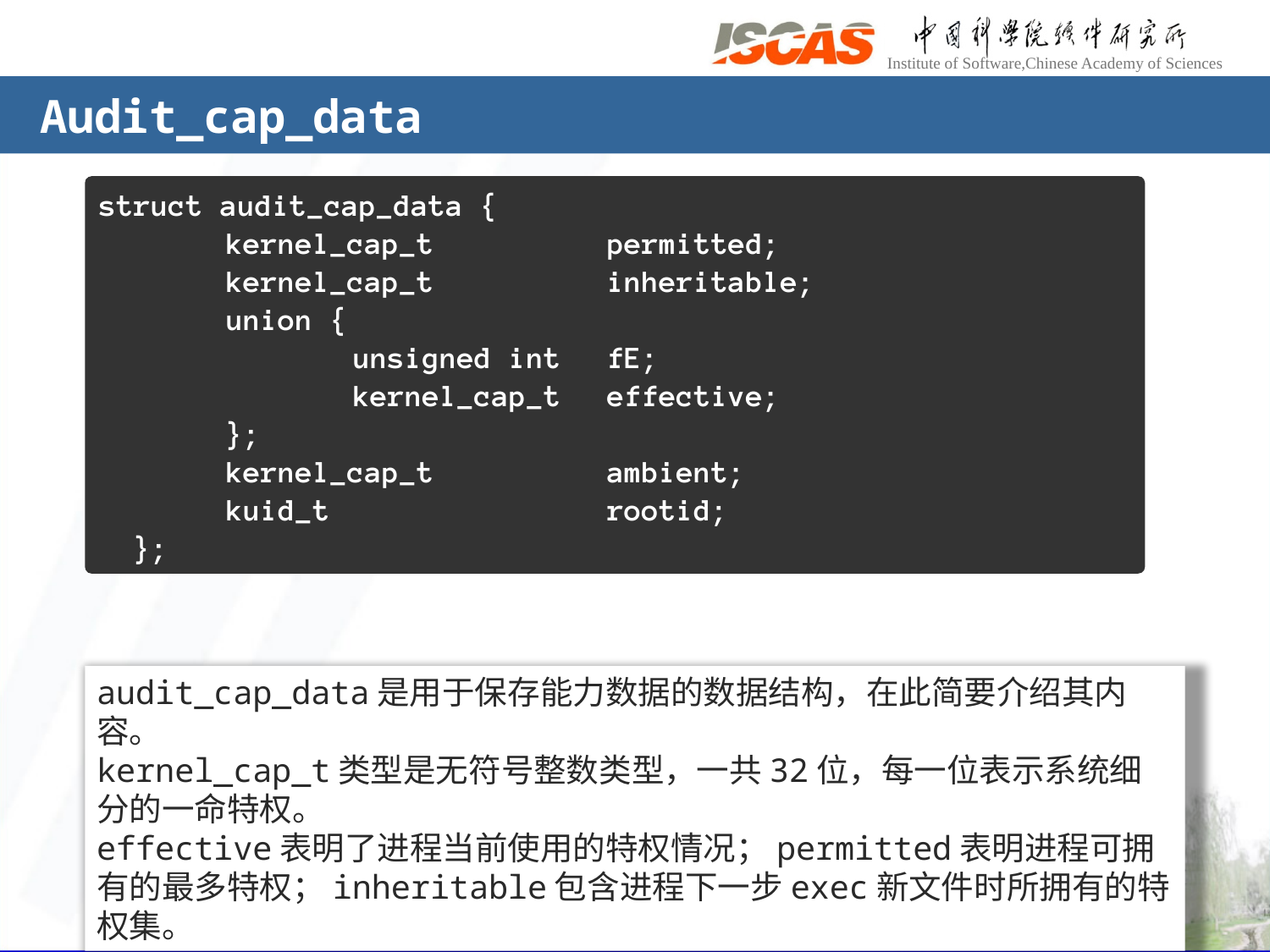

# Audit_cap_data
struct audit_cap_data {
  	kernel_cap_t		permitted;
  	kernel_cap_t		inheritable;
  	union {
  		unsigned int	fE;
  		kernel_cap_t	effective;
  	};
  	kernel_cap_t		ambient;
  	kuid_t			rootid;
  };
audit_cap_data是用于保存能力数据的数据结构，在此简要介绍其内容。
kernel_cap_t类型是无符号整数类型，一共32位，每一位表示系统细分的一命特权。
effective表明了进程当前使用的特权情况；permitted表明进程可拥有的最多特权；inheritable包含进程下一步exec新文件时所拥有的特权集。